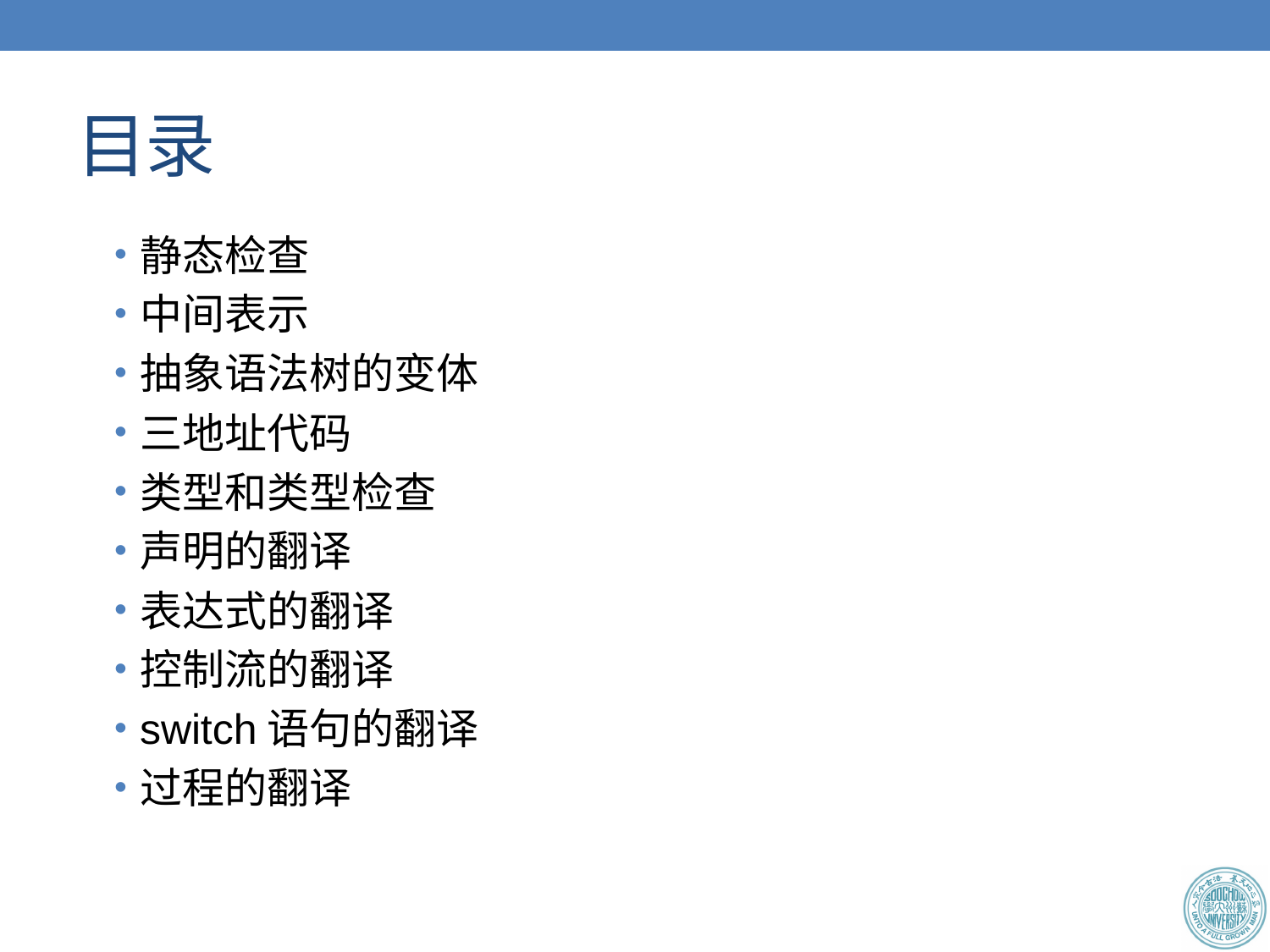

# 目录
静态检查
中间表示
抽象语法树的变体
三地址代码
类型和类型检查
声明的翻译
表达式的翻译
控制流的翻译
switch语句的翻译
过程的翻译